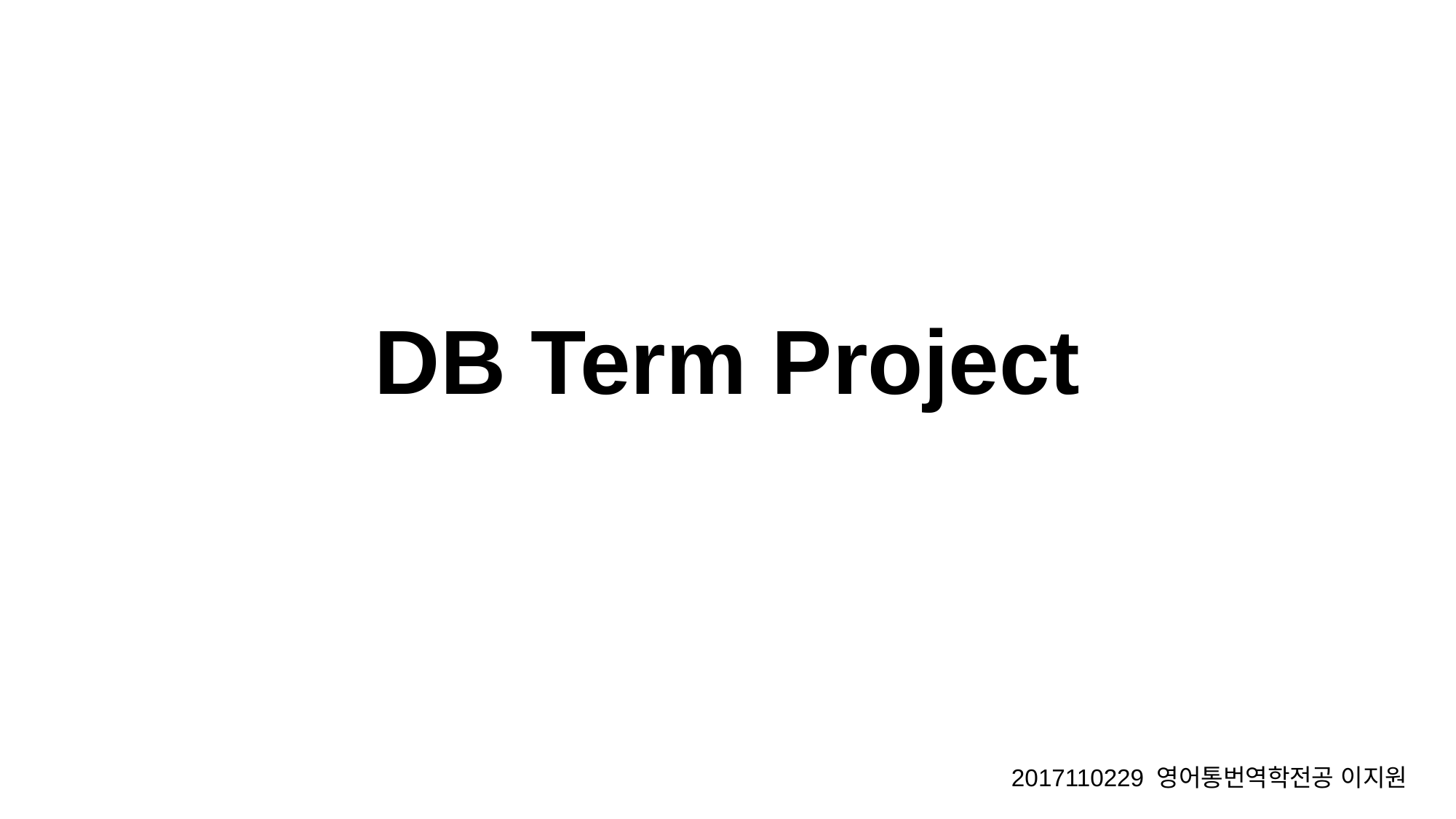

# DB Term Project
2017110229 영어통번역학전공 이지원